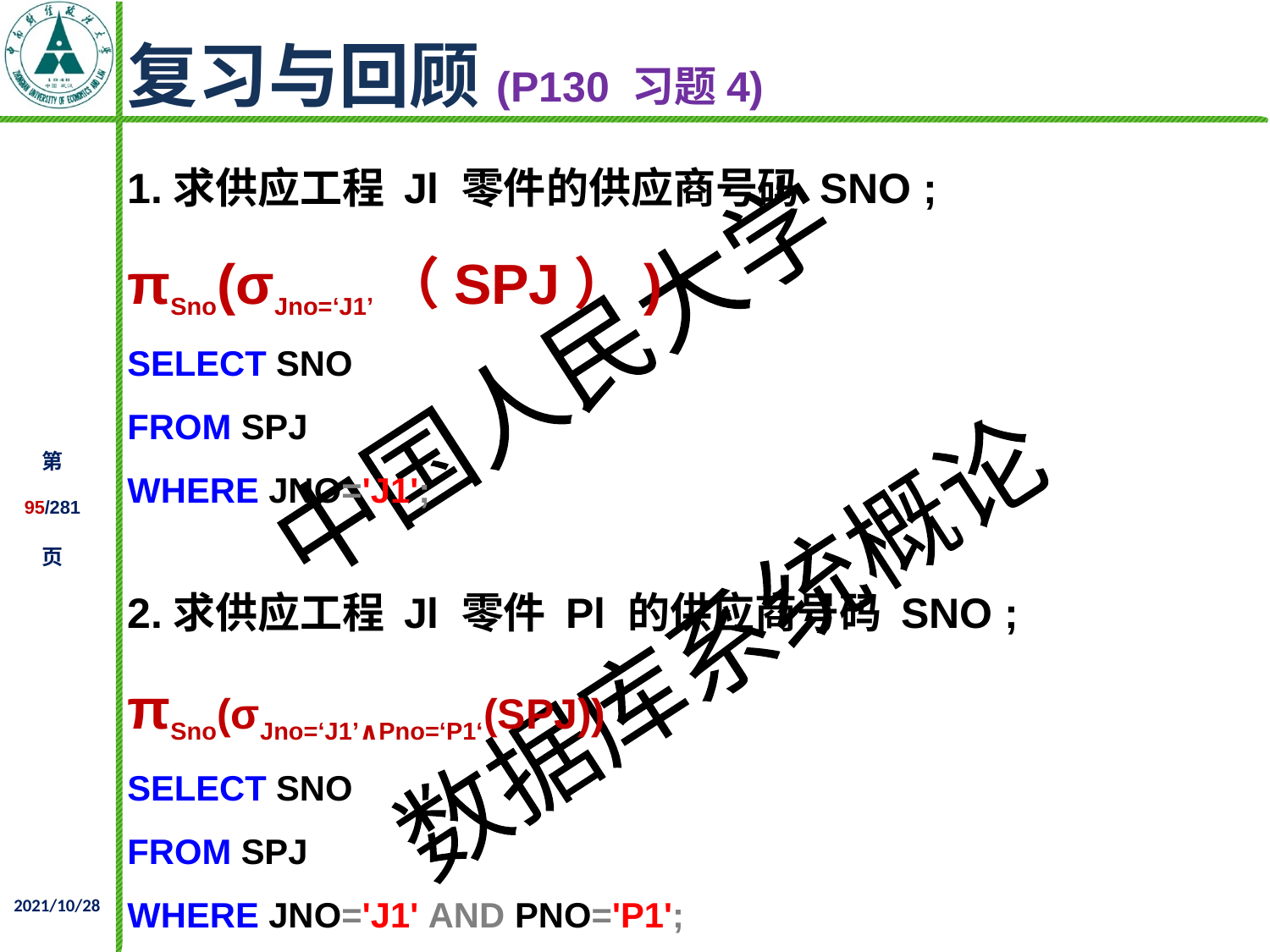

# 复习与回顾(P130 习题4)
1.求供应工程 Jl 零件的供应商号码 SNO ;
πSno(σJno=‘J1’（SPJ）)
SELECT SNO
FROM SPJ
WHERE JNO='J1';

2.求供应工程 Jl 零件 Pl 的供应商号码 SNO ;
πSno(σJno=‘J1’∧Pno=‘P1‘(SPJ))
SELECT SNO
FROM SPJ
WHERE JNO='J1' AND PNO='P1';

2021/10/28